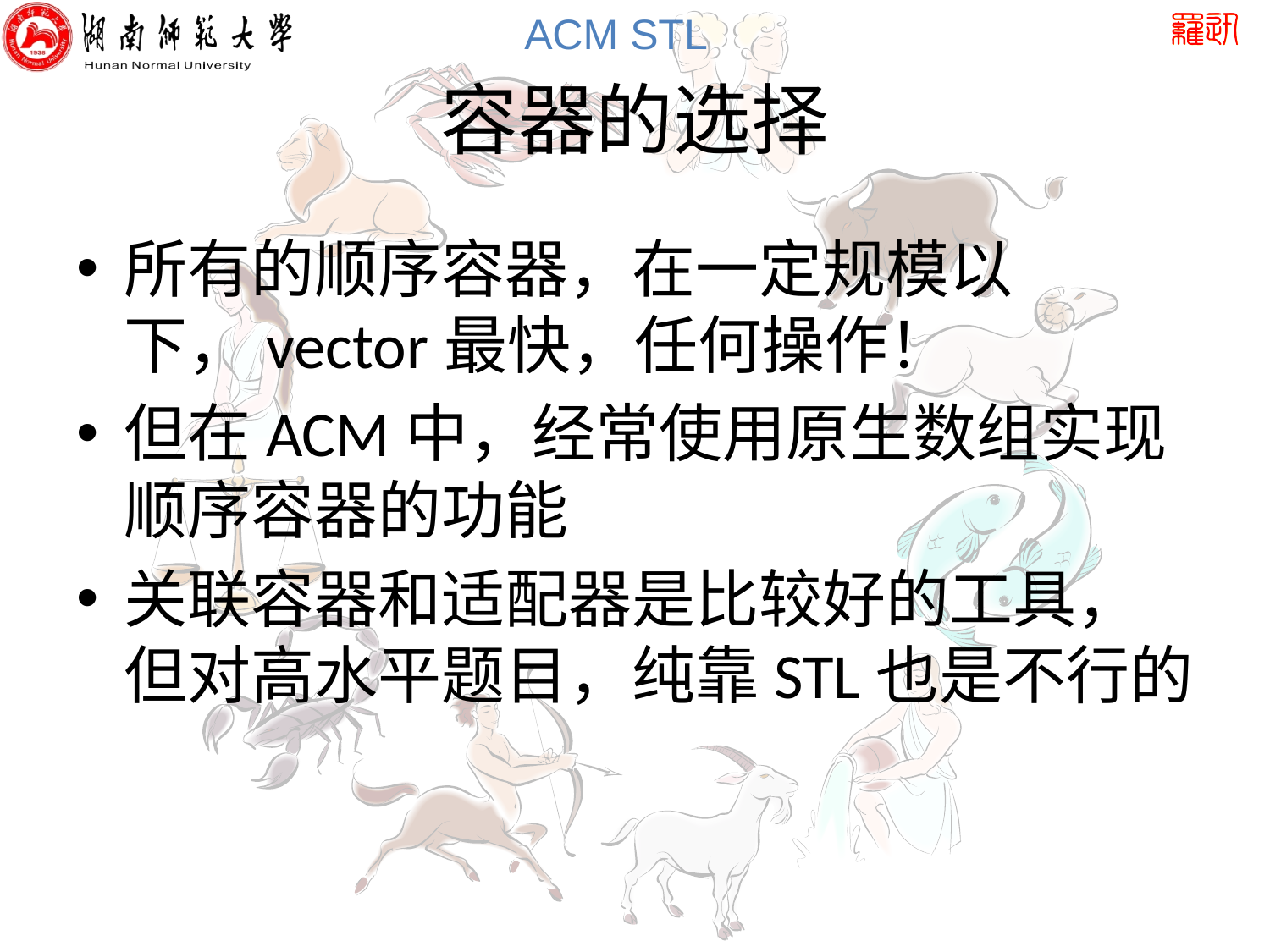

# 容器的选择
所有的顺序容器，在一定规模以下，vector最快，任何操作！
但在ACM中，经常使用原生数组实现顺序容器的功能
关联容器和适配器是比较好的工具，但对高水平题目，纯靠STL也是不行的